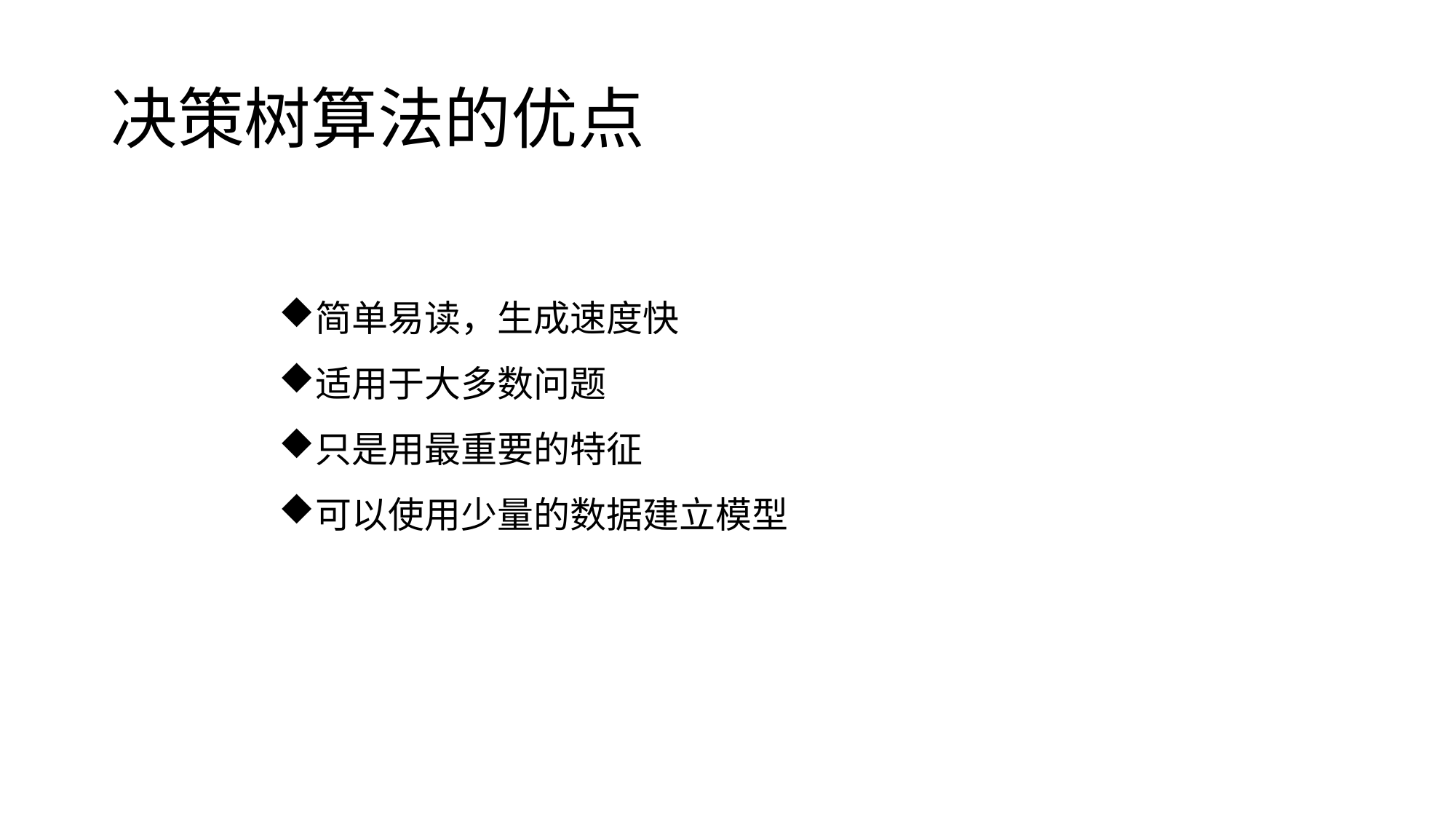

# 决策树算法的优点

简单易读，生成速度快
适用于大多数问题
只是用最重要的特征
可以使用少量的数据建立模型